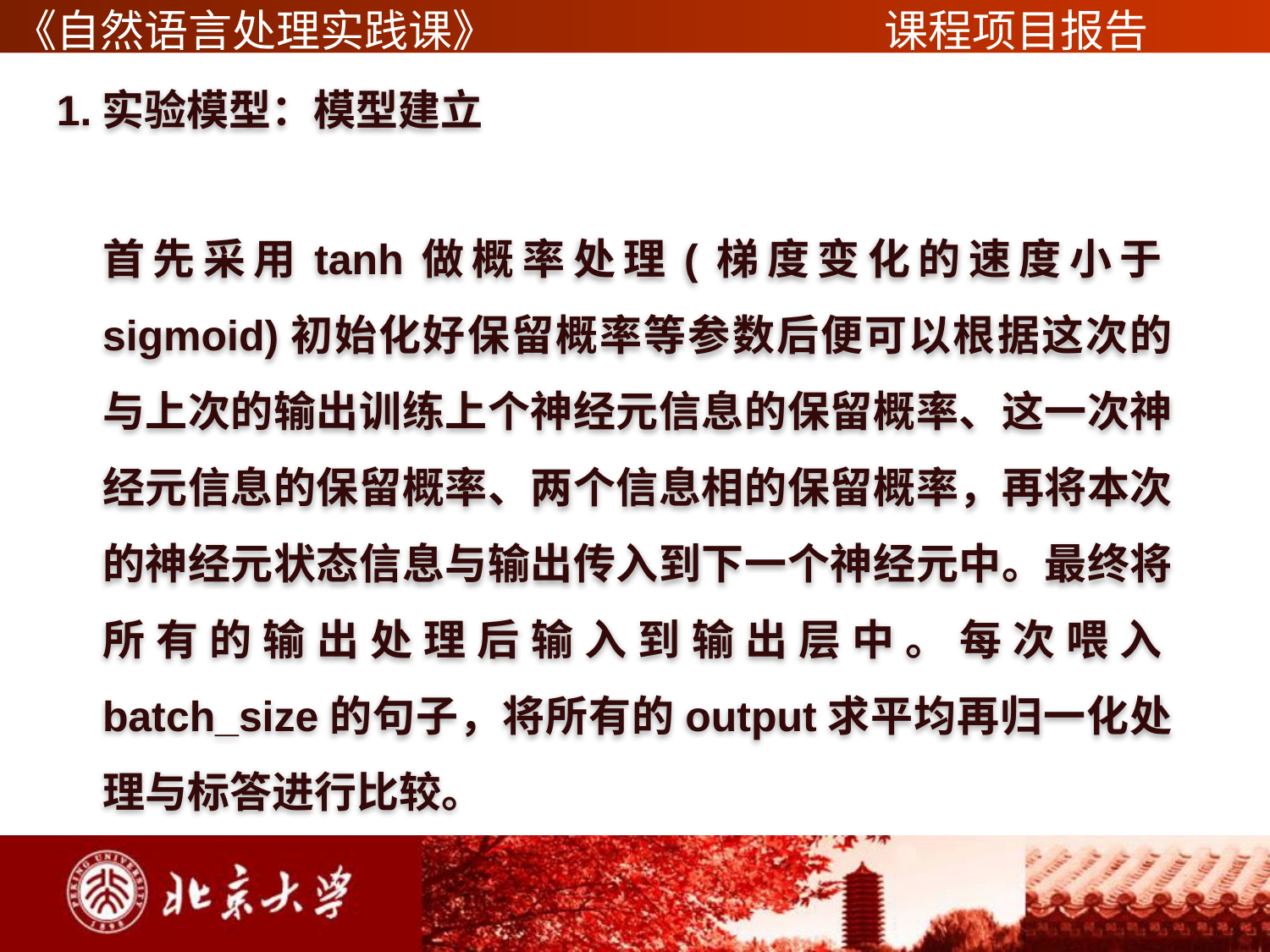

1.实验模型：模型建立
首先采用tanh做概率处理(梯度变化的速度小于sigmoid)初始化好保留概率等参数后便可以根据这次的与上次的输出训练上个神经元信息的保留概率、这一次神经元信息的保留概率、两个信息相的保留概率，再将本次的神经元状态信息与输出传入到下一个神经元中。最终将所有的输出处理后输入到输出层中。每次喂入batch_size的句子，将所有的output求平均再归一化处理与标答进行比较。